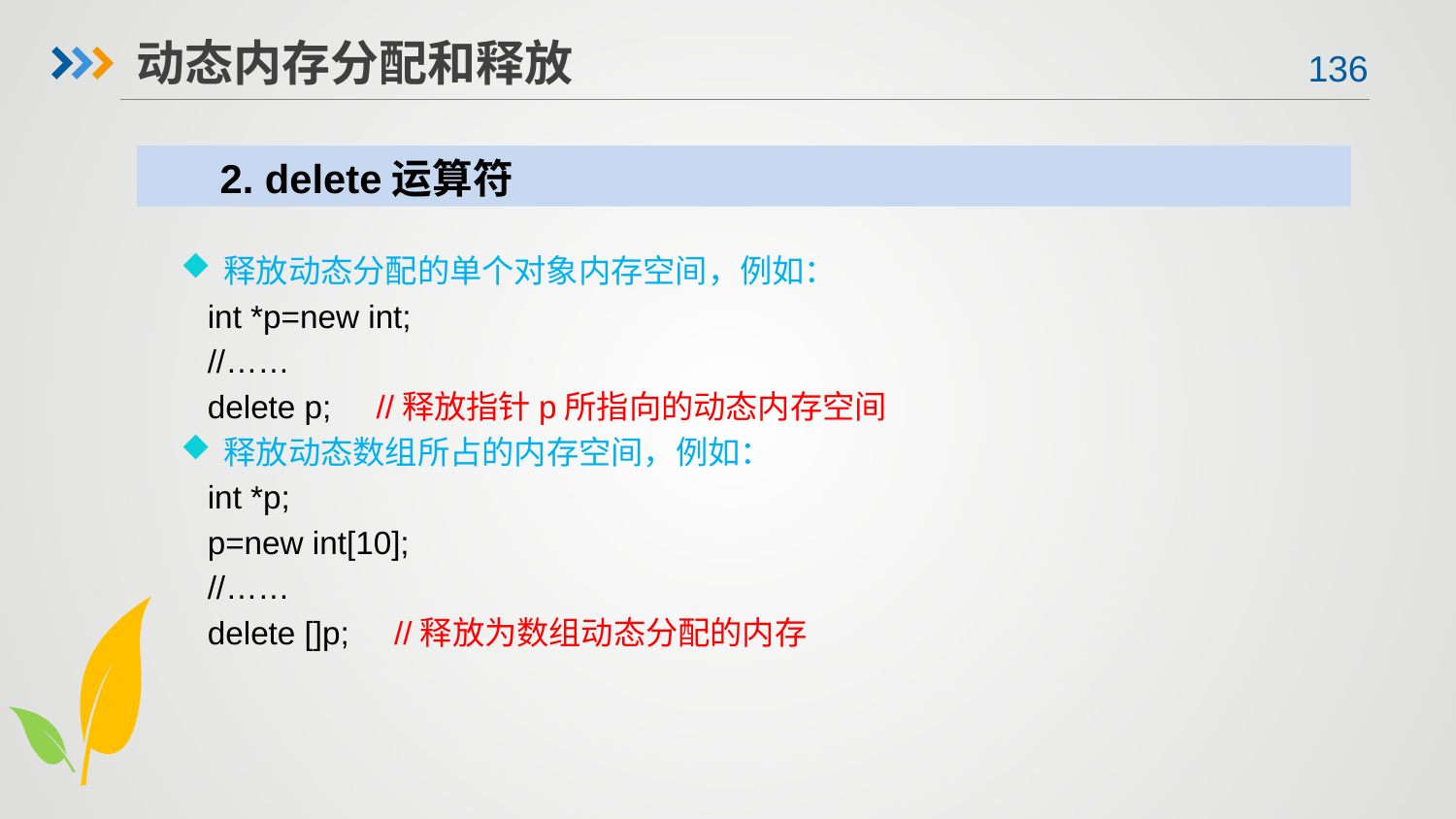

动态内存分配和释放

2. delete运算符
释放动态分配的单个对象内存空间，例如：
   int *p=new int;
   //……
   delete p;     //释放指针p所指向的动态内存空间
释放动态数组所占的内存空间，例如：
   int *p;
   p=new int[10];
   //……
   delete []p;     //释放为数组动态分配的内存